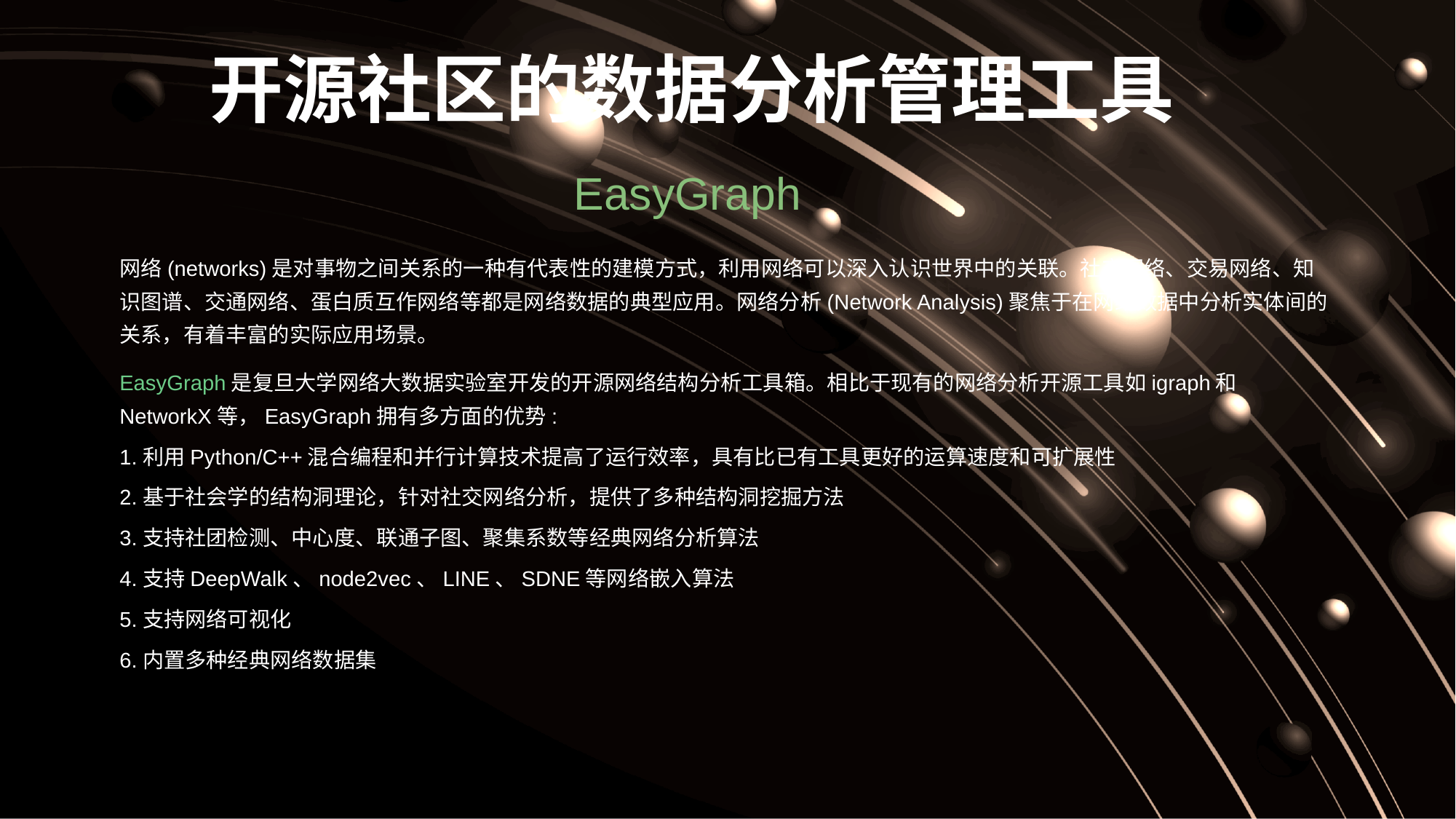

开源社区的数据分析管理工具
EasyGraph
网络(networks)是对事物之间关系的一种有代表性的建模方式，利用网络可以深入认识世界中的关联。社交网络、交易网络、知识图谱、交通网络、蛋白质互作网络等都是网络数据的典型应用。网络分析(Network Analysis)聚焦于在网络数据中分析实体间的关系，有着丰富的实际应用场景。
EasyGraph是复旦大学网络大数据实验室开发的开源网络结构分析工具箱。相比于现有的网络分析开源工具如igraph和NetworkX等，EasyGraph拥有多方面的优势:
1.利用Python/C++混合编程和并行计算技术提高了运行效率，具有比已有工具更好的运算速度和可扩展性
2.基于社会学的结构洞理论，针对社交网络分析，提供了多种结构洞挖掘方法
3.支持社团检测、中心度、联通子图、聚集系数等经典网络分析算法
4.支持DeepWalk、node2vec、LINE、SDNE等网络嵌入算法
5.支持网络可视化
6.内置多种经典网络数据集